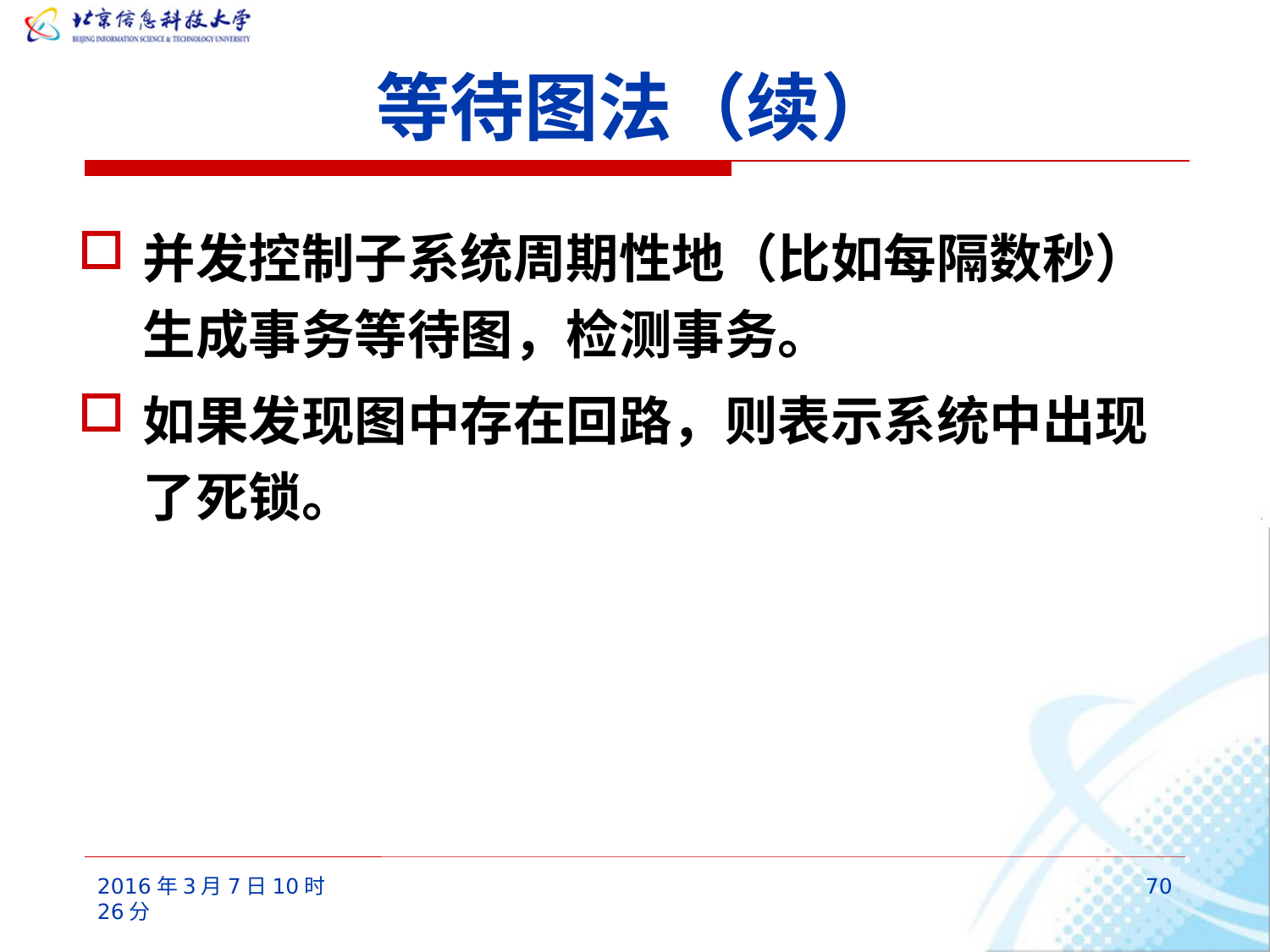

# 等待图法（续）
并发控制子系统周期性地（比如每隔数秒）生成事务等待图，检测事务。
如果发现图中存在回路，则表示系统中出现了死锁。
2016年3月7日10时26分
70